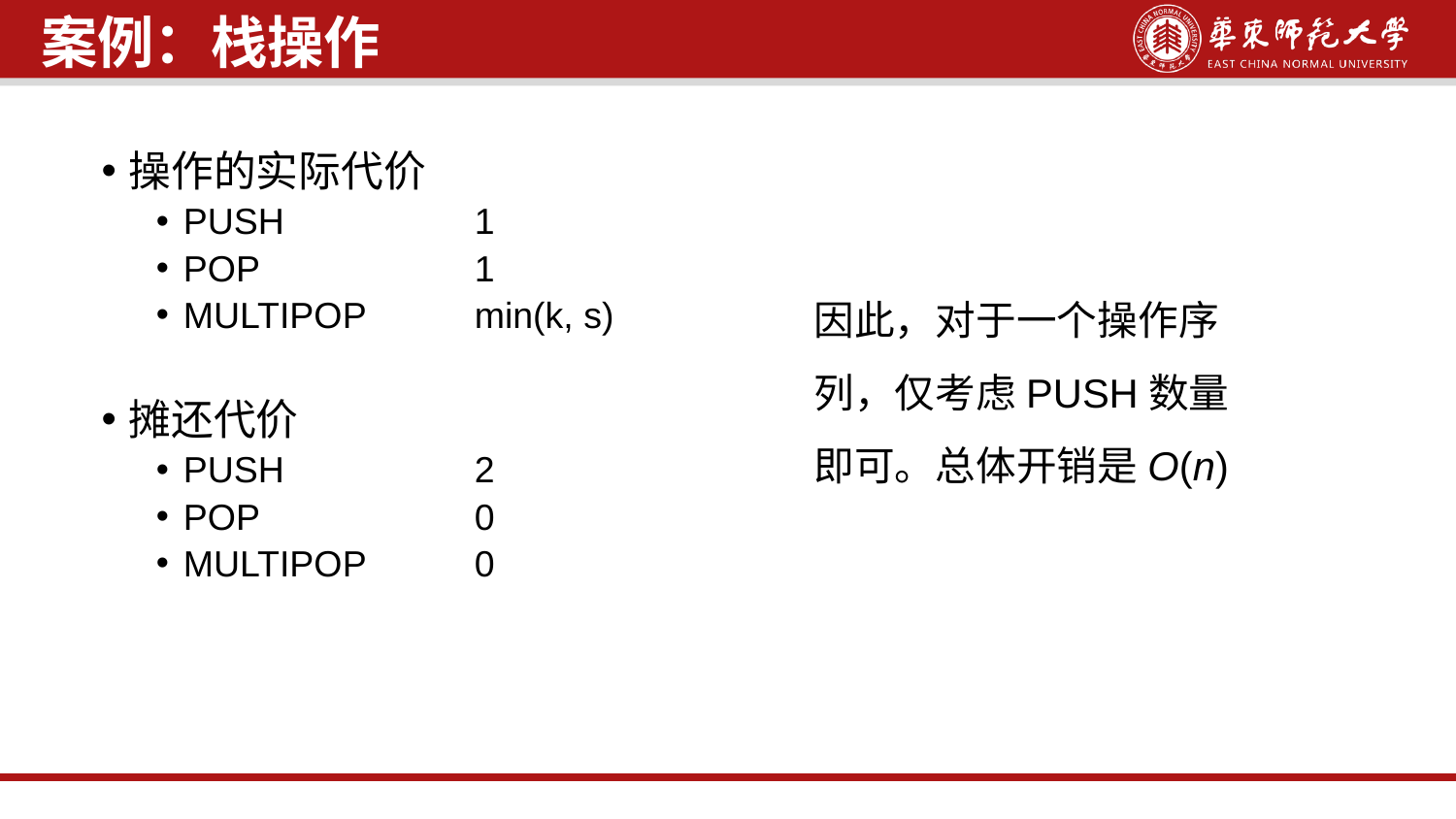

案例：栈操作
操作的实际代价
PUSH		1
POP		1
MULTIPOP	min(k, s)

摊还代价
PUSH		2
POP		0
MULTIPOP	0
因此，对于一个操作序列，仅考虑PUSH数量即可。总体开销是O(n)